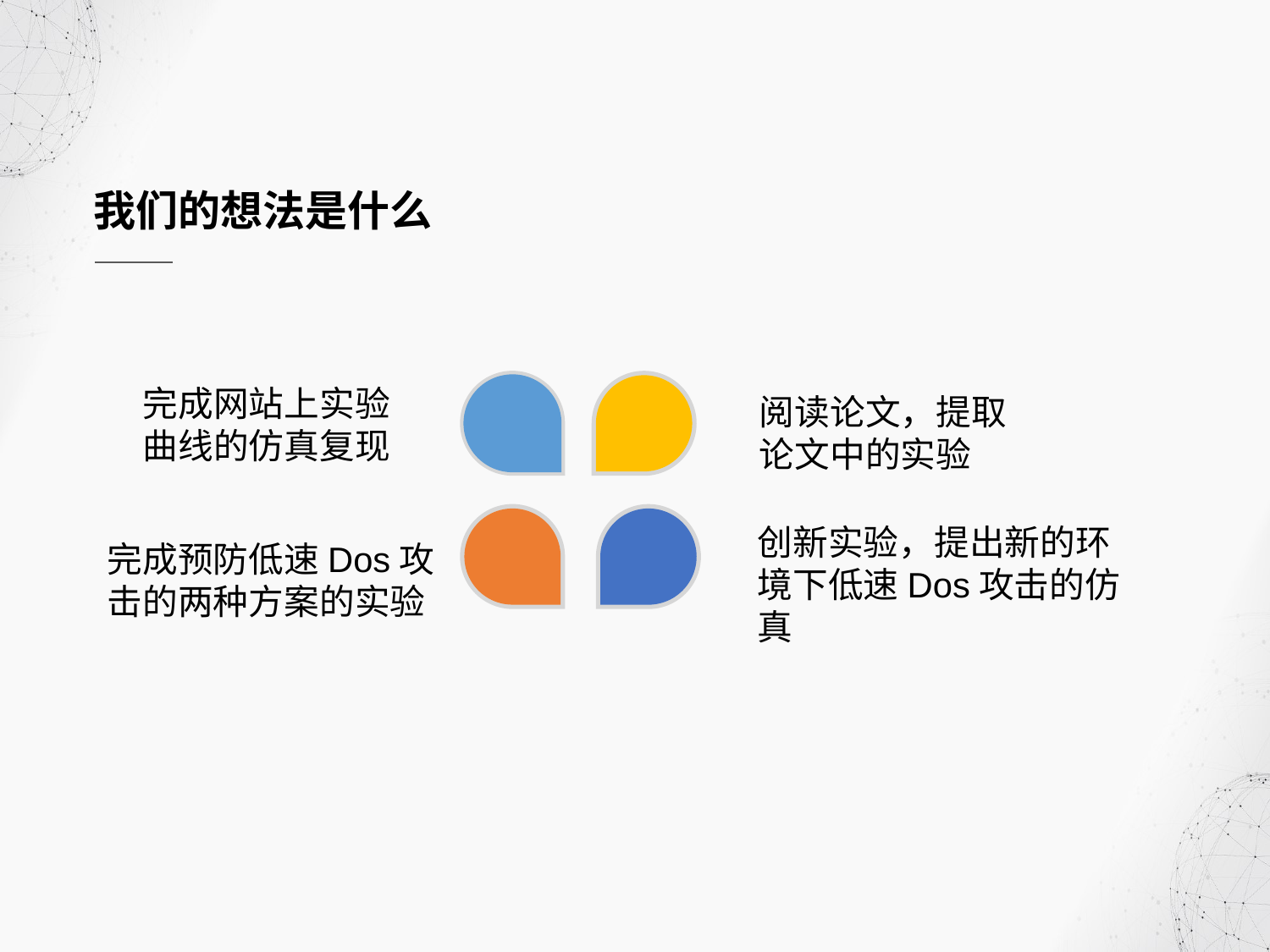

我们的想法是什么

完成网站上实验曲线的仿真复现

阅读论文，提取论文中的实验

创新实验，提出新的环境下低速Dos攻击的仿真
完成预防低速Dos攻击的两种方案的实验